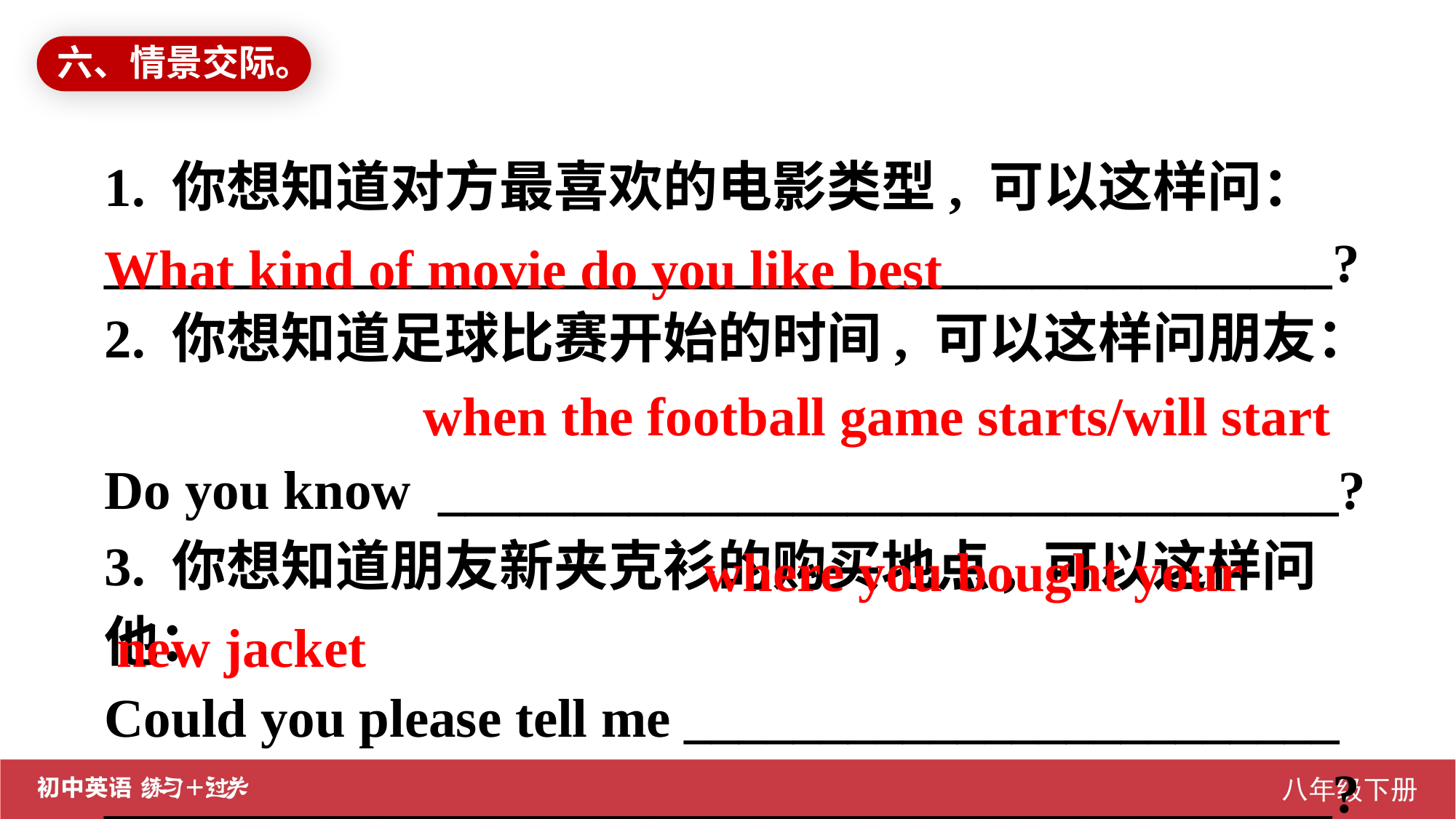

六、情景交际。

1. 你想知道对方最喜欢的电影类型, 可以这样问：
_____________________________________________?
2. 你想知道足球比赛开始的时间, 可以这样问朋友：
Do you know  _________________________________?
3. 你想知道朋友新夹克衫的购买地点, 可以这样问他：
Could you please tell me ________________________
_____________________________________________?
What kind of movie do you like best
when the football game starts/will start
                                           where you bought your new jacket